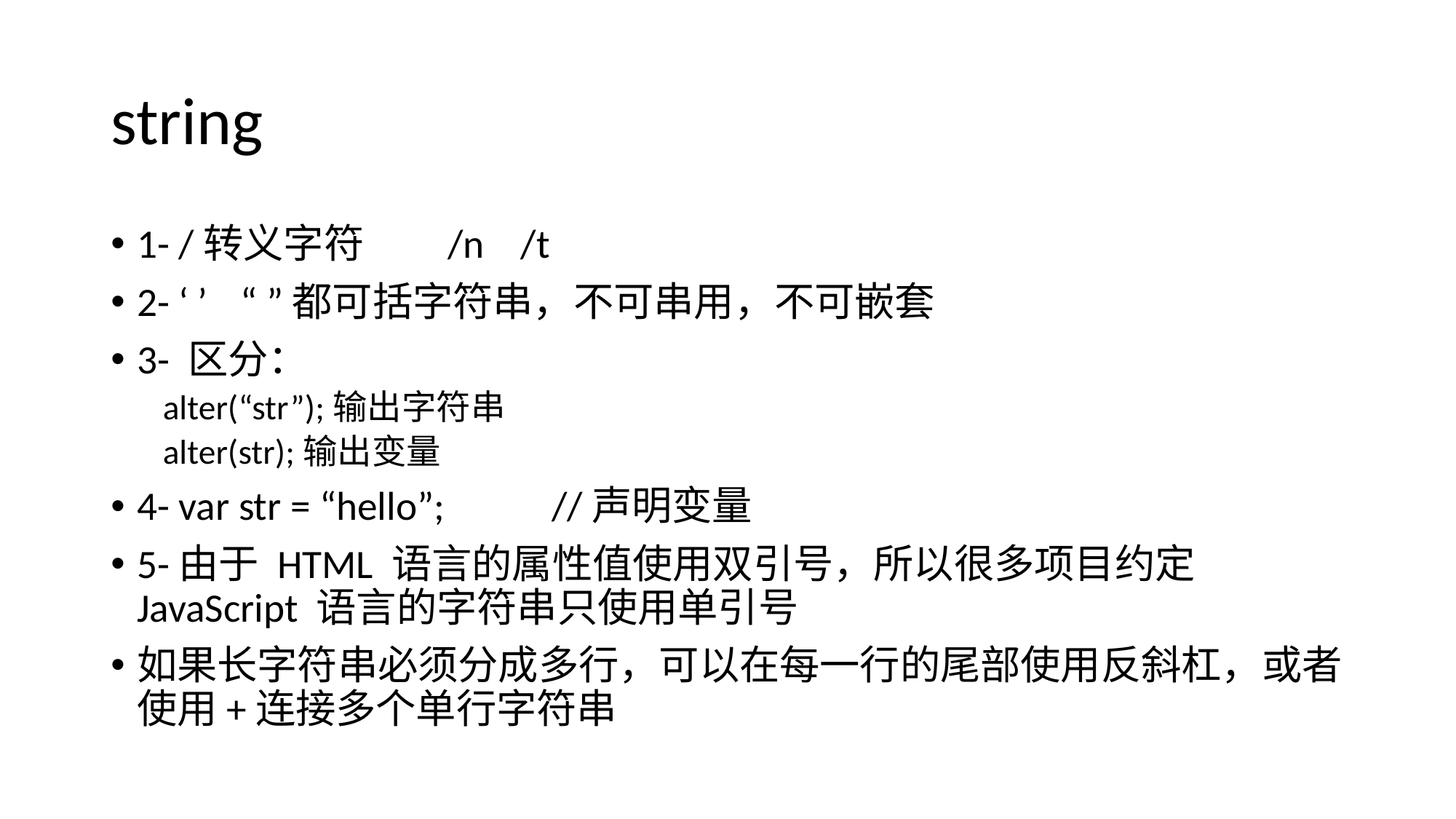

# string
1- /转义字符	/n    /t
2- ‘ ’	“ ”都可括字符串，不可串用，不可嵌套
3- 区分：
alter(“str”);输出字符串
alter(str);输出变量
4- var str = “hello”; 	//声明变量
5-由于 HTML 语言的属性值使用双引号，所以很多项目约定JavaScript 语言的字符串只使用单引号
如果长字符串必须分成多行，可以在每一行的尾部使用反斜杠，或者使用+连接多个单行字符串